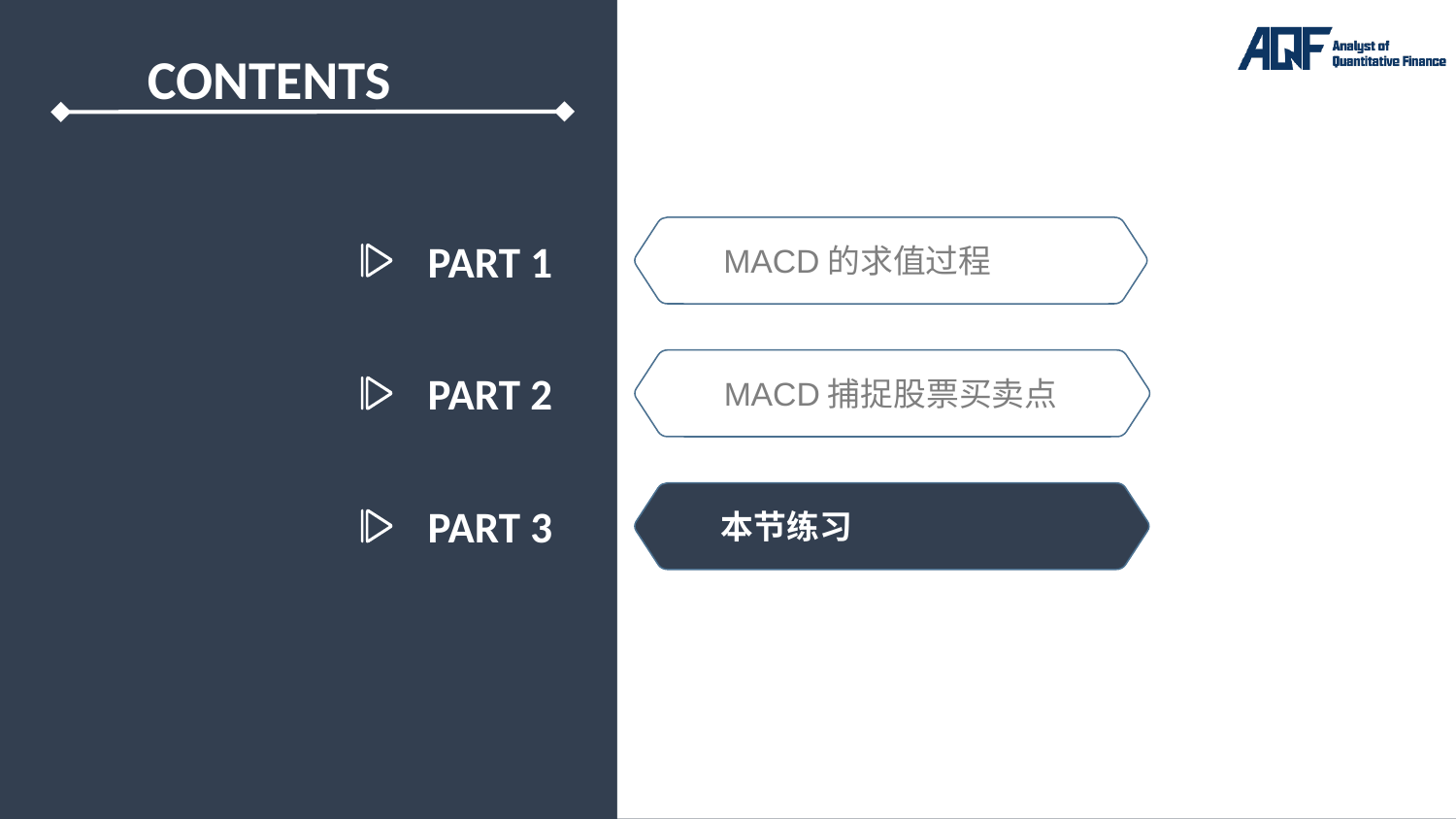

PART 1
MACD的求值过程

PART 2
MACD捕捉股票买卖点

PART 3
本节练习